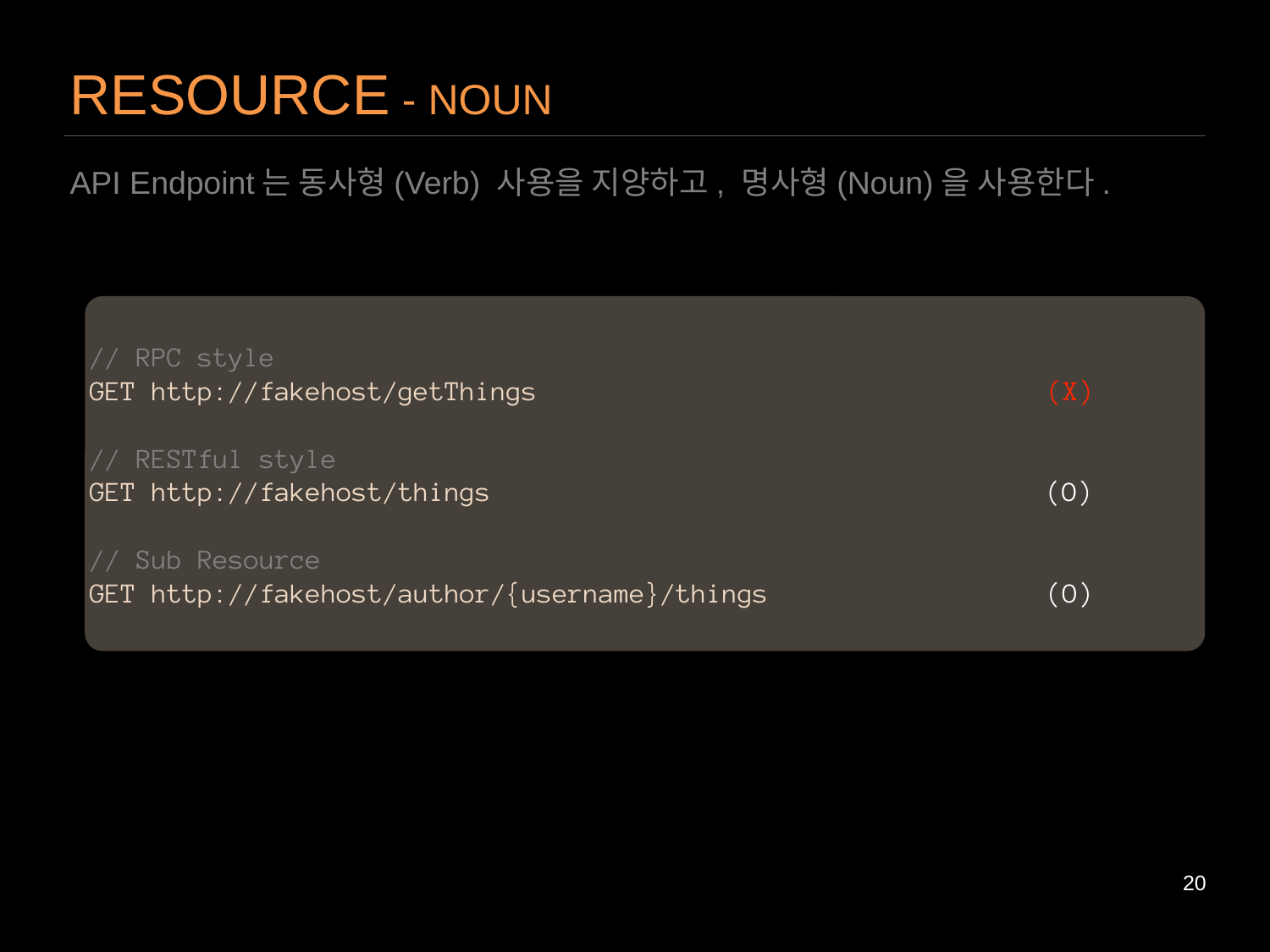

# RESOURCE - NOUN
API Endpoint는 동사형(Verb) 사용을 지양하고, 명사형(Noun)을 사용한다.
// RPC style
GET http://fakehost/getThings                                 (X)
// RESTful style
GET http://fakehost/things                                    (O)
// Sub Resource
GET http://fakehost/author/{username}/things                  (O)
20